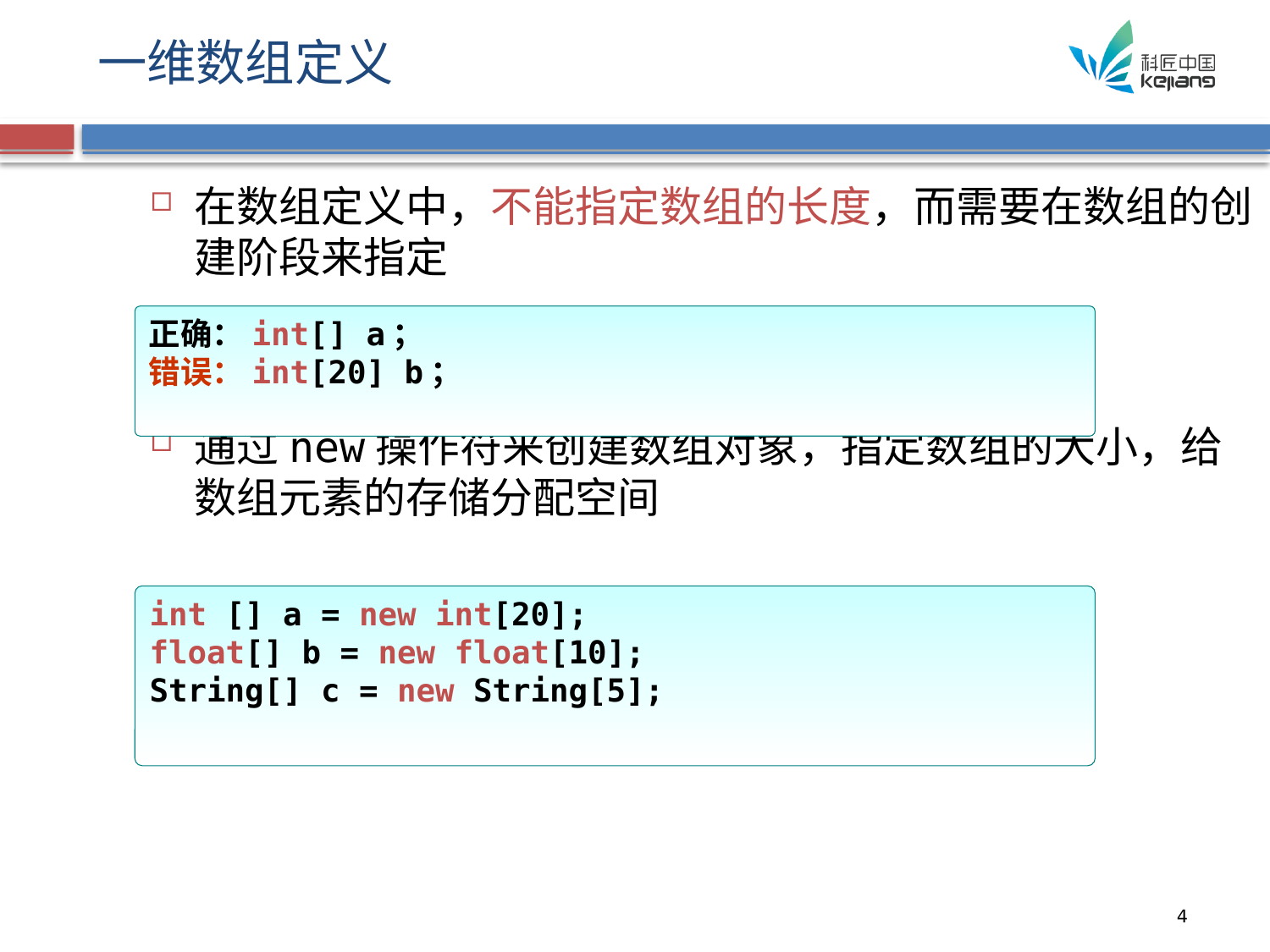

# 一维数组定义
在数组定义中，不能指定数组的长度，而需要在数组的创建阶段来指定

通过new操作符来创建数组对象，指定数组的大小，给数组元素的存储分配空间

正确：int[] a；
错误：int[20] b；
int [] a = new int[20];
float[] b = new float[10];
String[] c = new String[5];
4